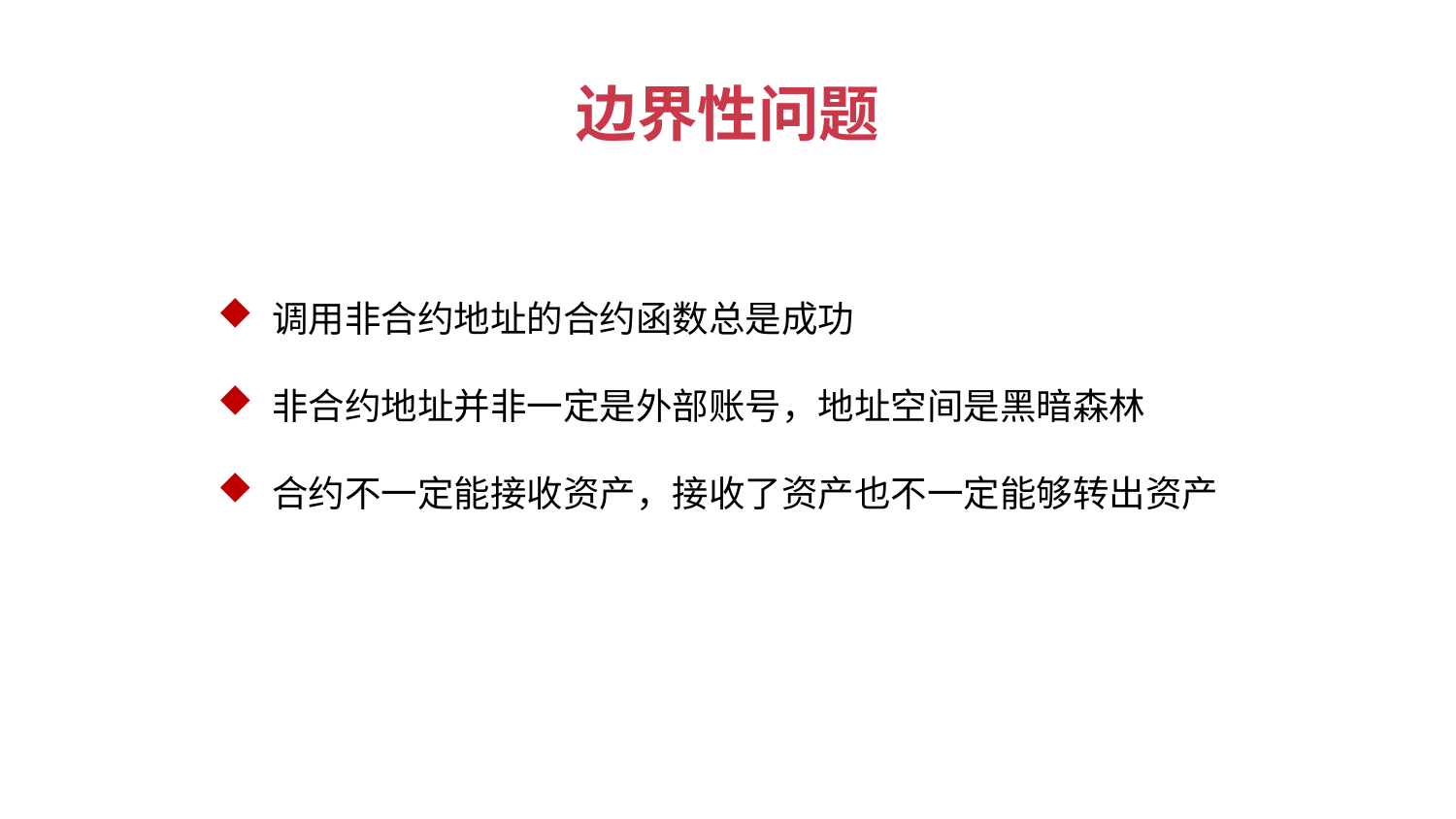

边界性问题
调用非合约地址的合约函数总是成功
非合约地址并非一定是外部账号，地址空间是黑暗森林
合约不一定能接收资产，接收了资产也不一定能够转出资产